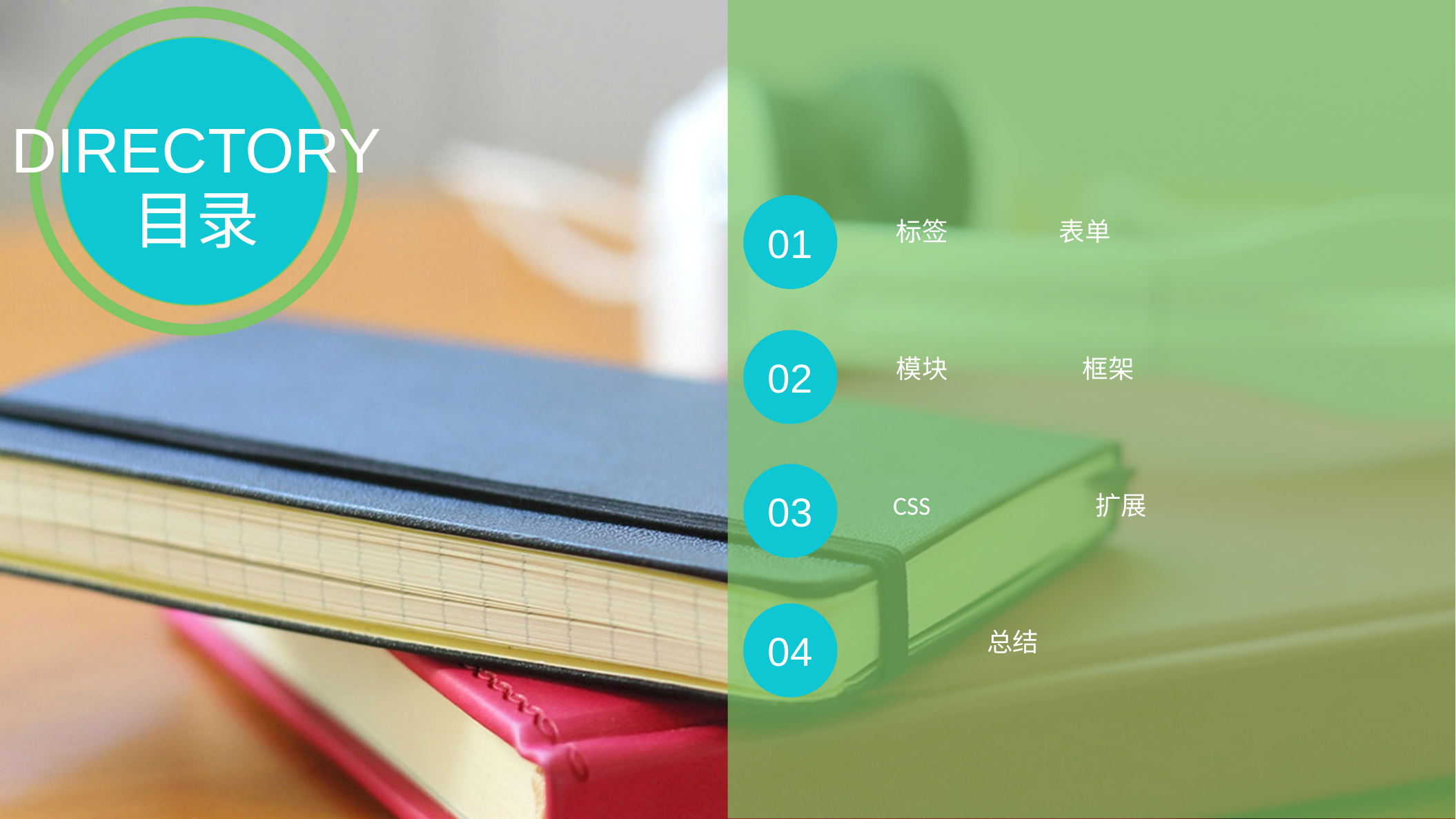

DIRECTORY
目录
01
标签                   表单
02
模块                       框架
03
CSS                           扩展
04
               总结